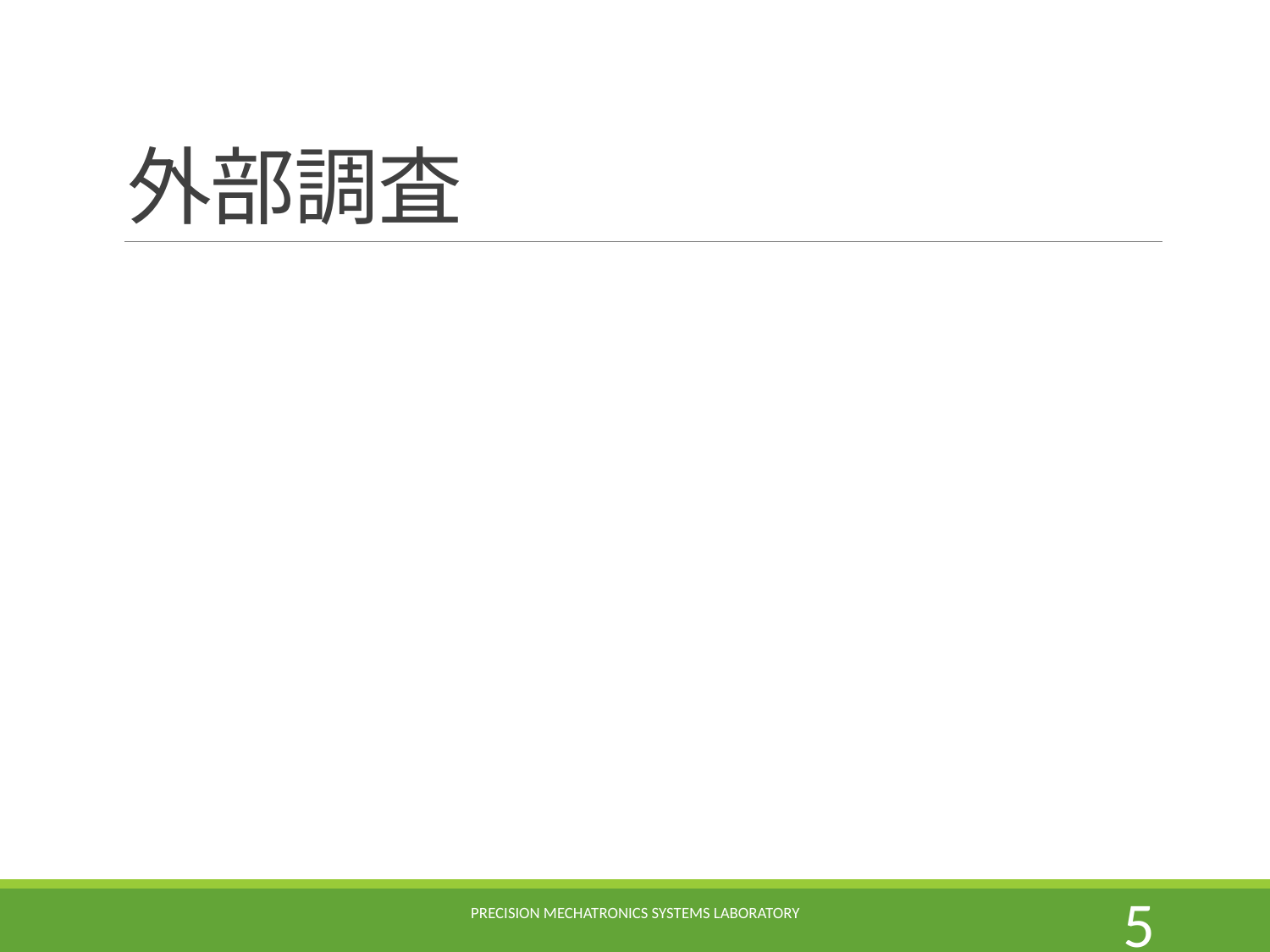

# 外部調査

Precision Mechatronics Systems Laboratory

5